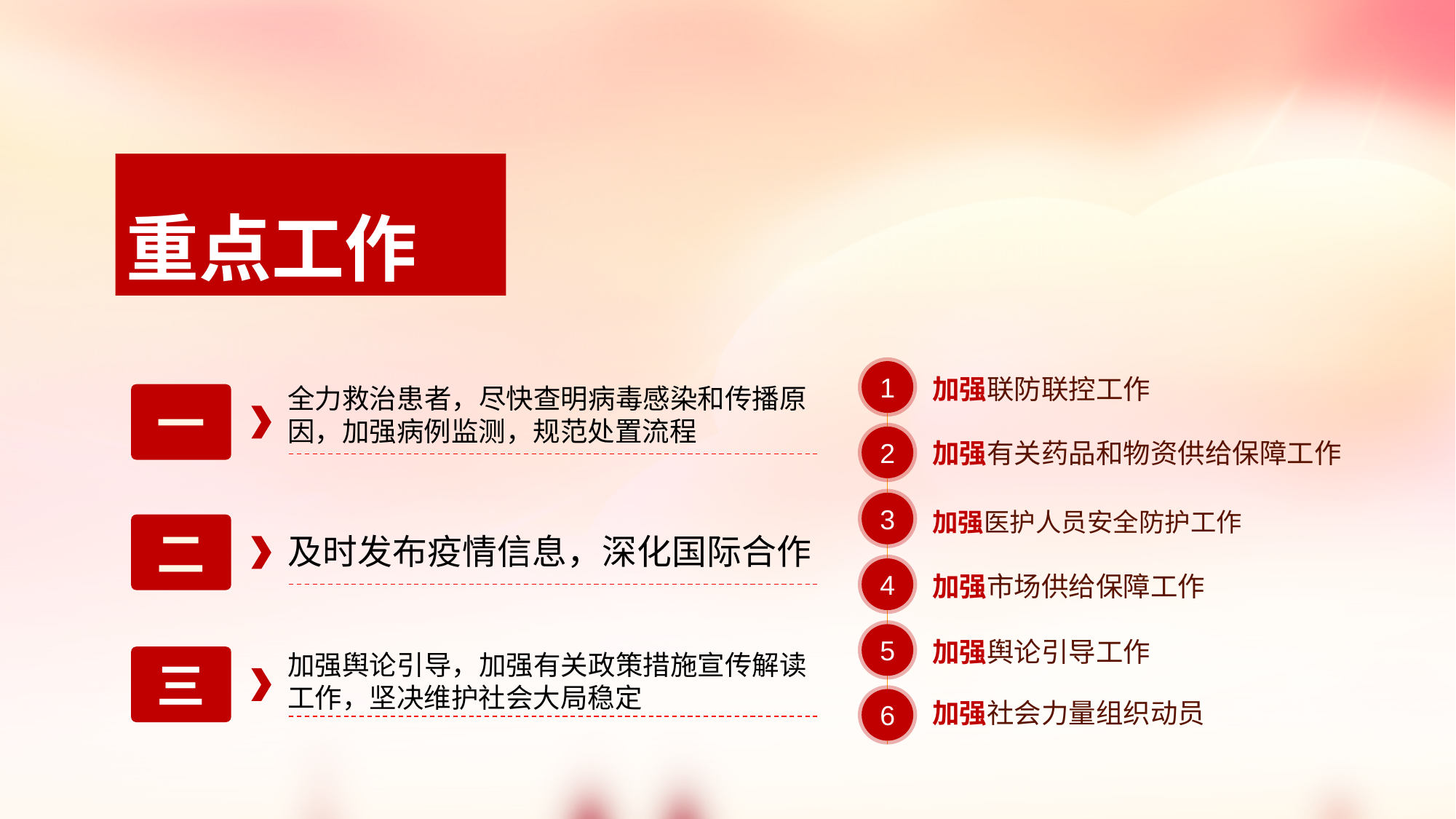

重点工作
1
加强联防联控工作
全力救治患者，尽快查明病毒感染和传播原因，加强病例监测，规范处置流程
一

2
加强有关药品和物资供给保障工作
3
加强医护人员安全防护工作
二
及时发布疫情信息，深化国际合作

4
加强市场供给保障工作
5
加强舆论引导工作
加强舆论引导，加强有关政策措施宣传解读工作，坚决维护社会大局稳定
三

加强社会力量组织动员
6